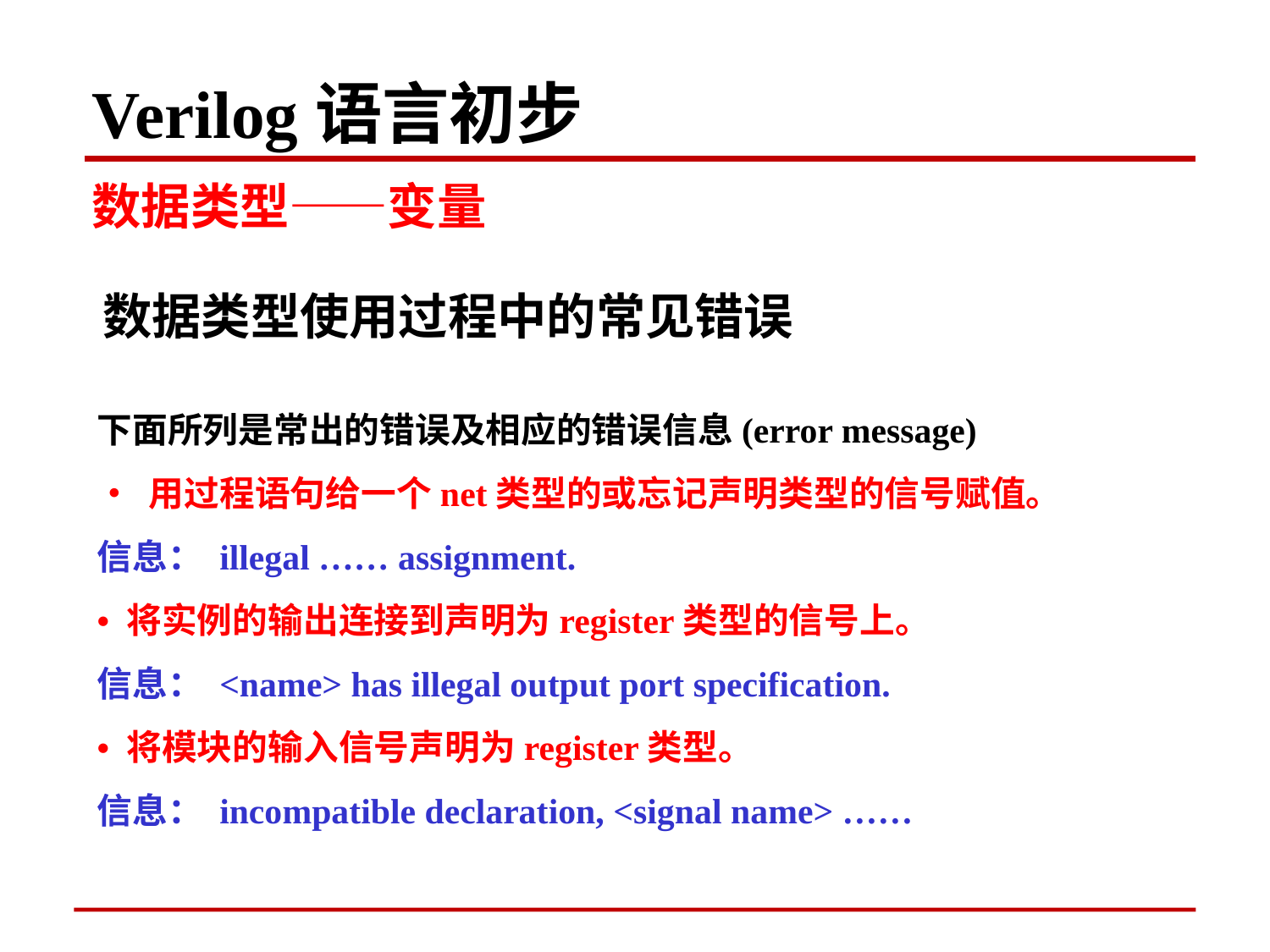

Verilog语言初步
数据类型——变量
数据类型使用过程中的常见错误
下面所列是常出的错误及相应的错误信息(error message)
• 用过程语句给一个net类型的或忘记声明类型的信号赋值。
信息： illegal …… assignment.
• 将实例的输出连接到声明为register类型的信号上。
信息： <name> has illegal output port specification.
• 将模块的输入信号声明为register类型。
信息： incompatible declaration, <signal name> ……